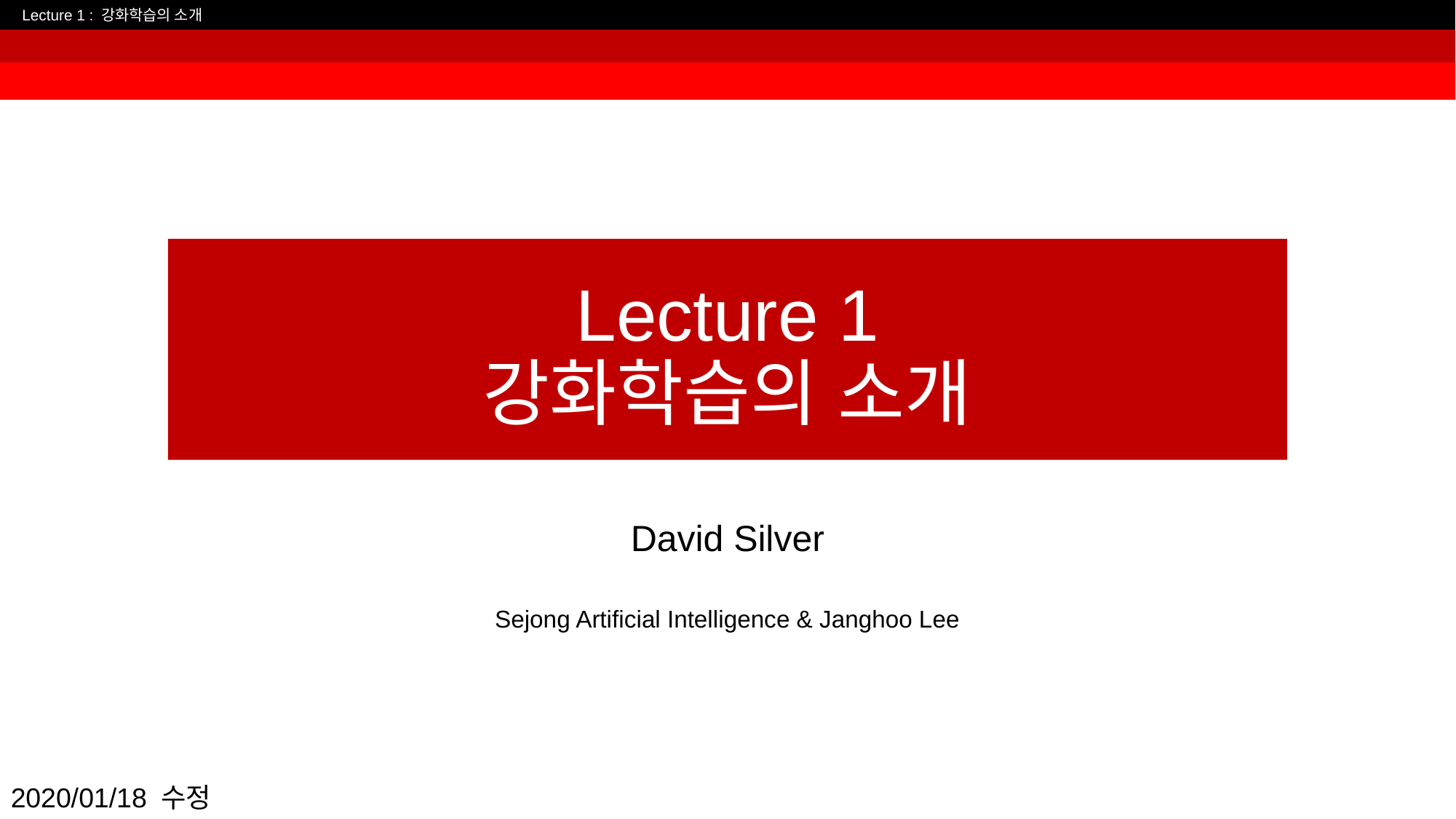

# Lecture 1 강화학습의 소개
David Silver
2020/01/18 수정